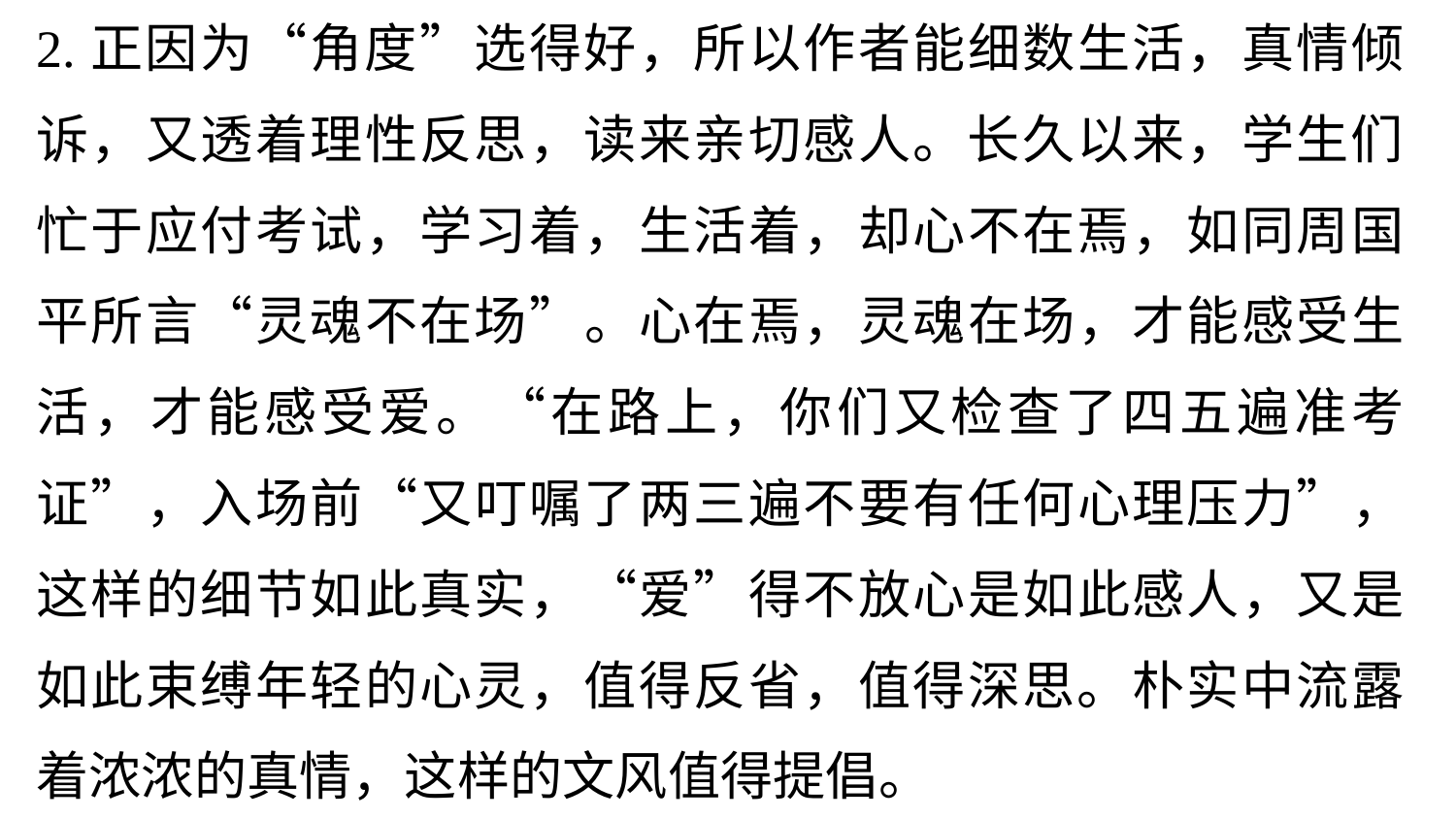

2.正因为“角度”选得好，所以作者能细数生活，真情倾诉，又透着理性反思，读来亲切感人。长久以来，学生们忙于应付考试，学习着，生活着，却心不在焉，如同周国平所言“灵魂不在场”。心在焉，灵魂在场，才能感受生活，才能感受爱。“在路上，你们又检查了四五遍准考证”，入场前“又叮嘱了两三遍不要有任何心理压力”，这样的细节如此真实，“爱”得不放心是如此感人，又是如此束缚年轻的心灵，值得反省，值得深思。朴实中流露着浓浓的真情，这样的文风值得提倡。